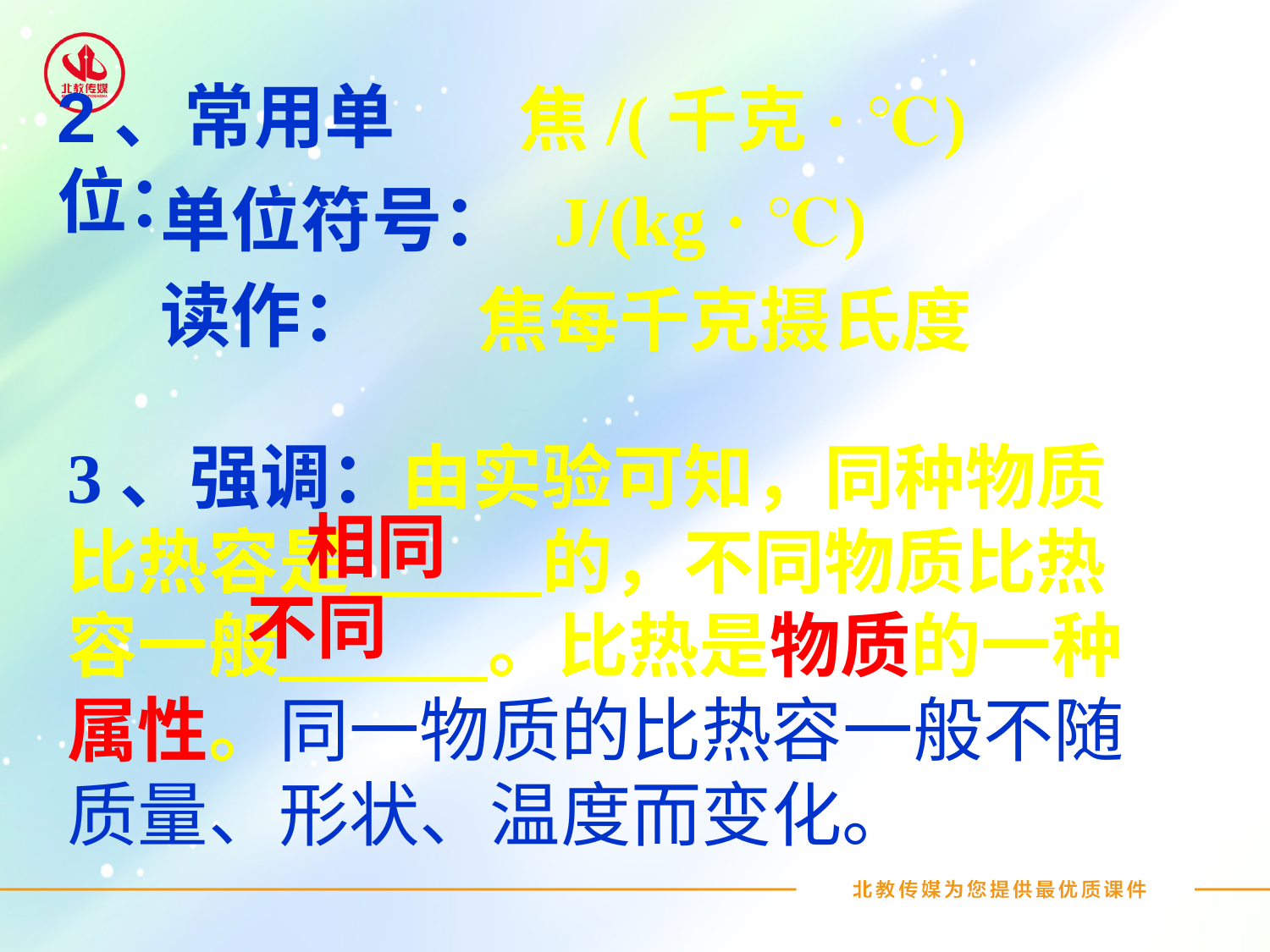

2、常用单位：
焦/(千克· ℃)
J/(kg · ℃)
单位符号：
读作：
焦每千克摄氏度
3、强调：由实验可知，同种物质比热容是            的，不同物质比热容一般             。比热是物质的一种属性。同一物质的比热容一般不随质量、形状、温度而变化。
相同
不同